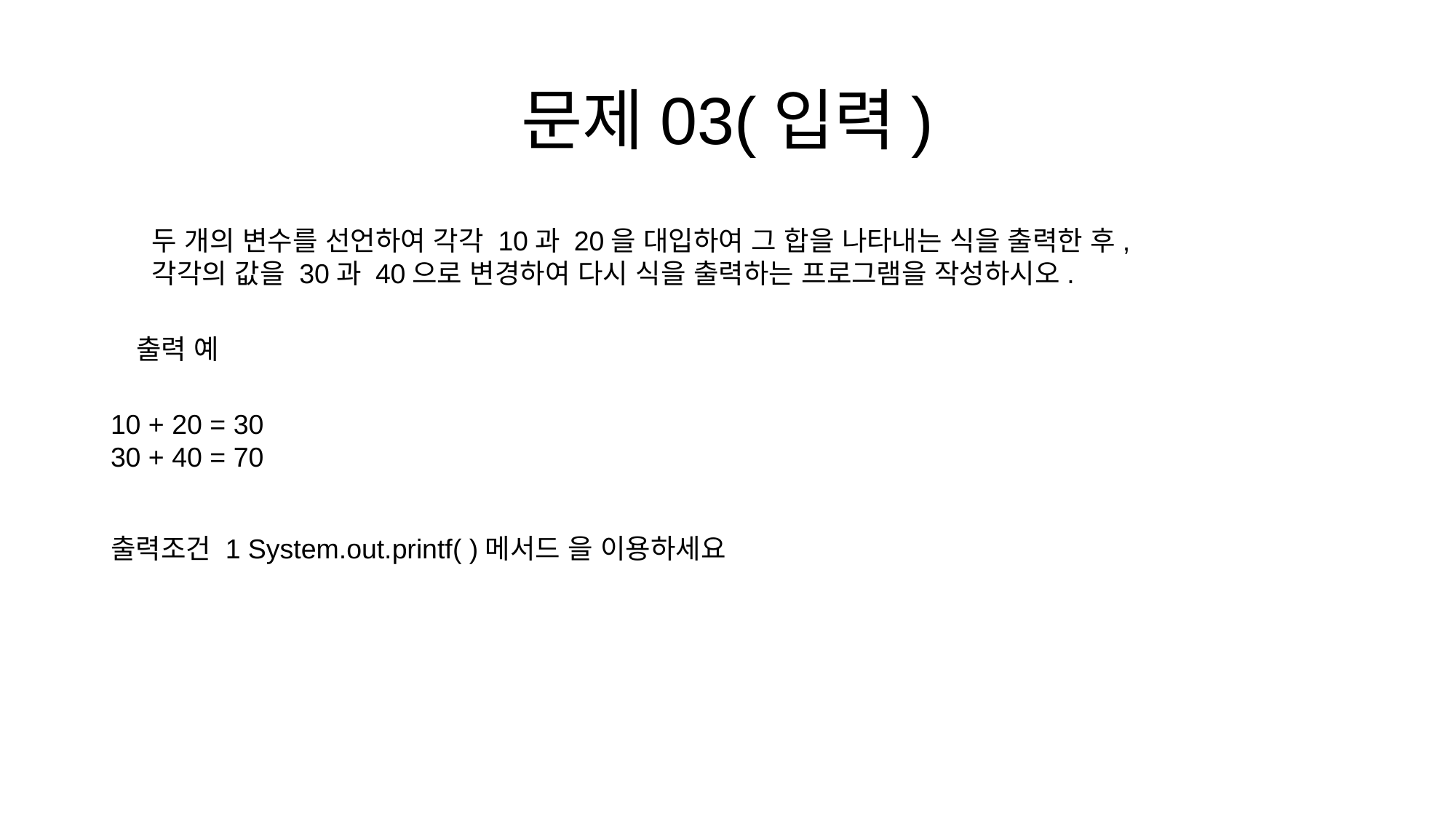

# 문제03(입력)
두 개의 변수를 선언하여 각각 10과 20을 대입하여 그 합을 나타내는 식을 출력한 후,
각각의 값을 30과 40으로 변경하여 다시 식을 출력하는 프로그램을 작성하시오.
출력 예
10 + 20 = 30
30 + 40 = 70
출력조건 1 System.out.printf( )메서드 을 이용하세요